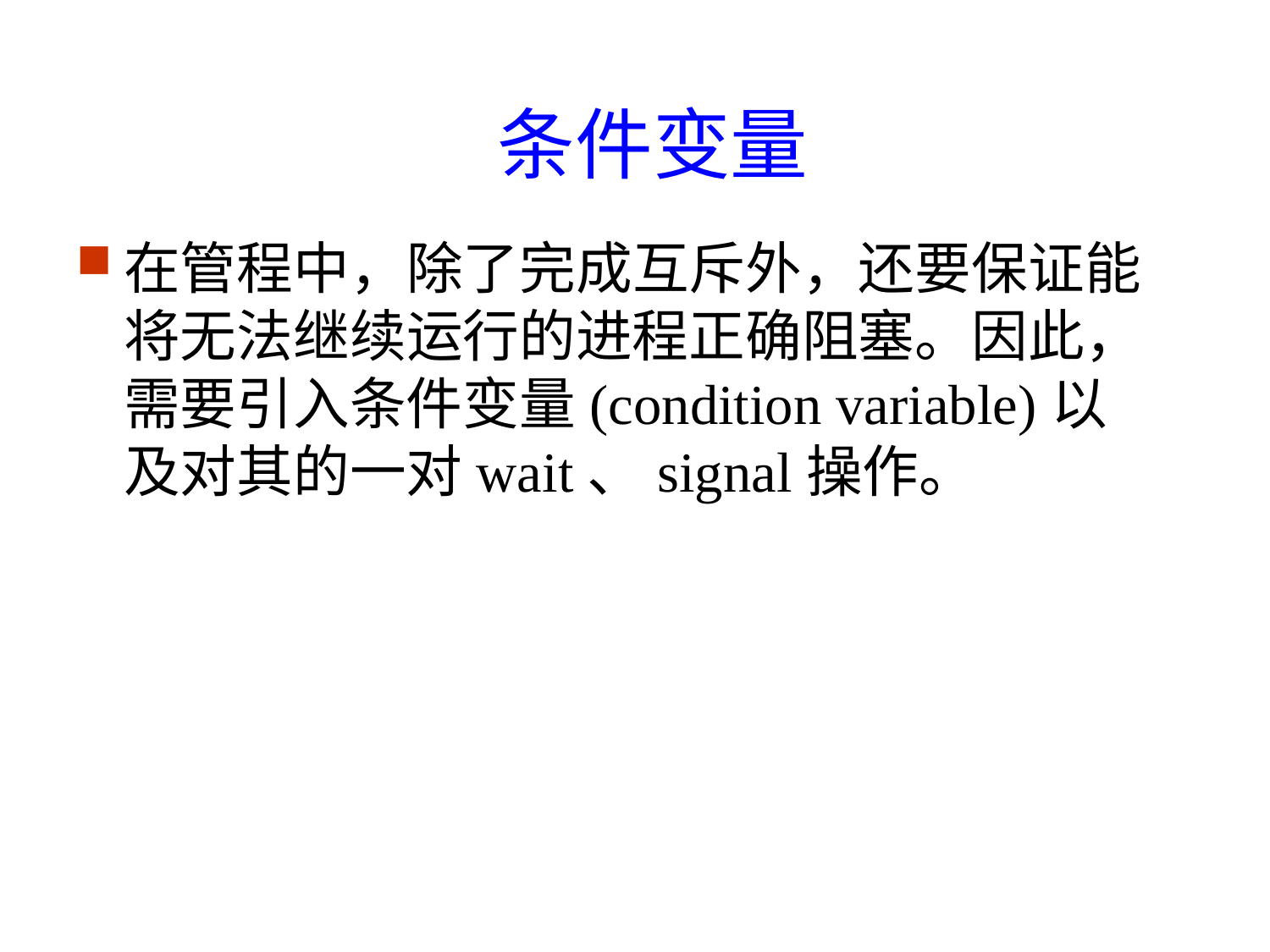

# 条件变量
在管程中，除了完成互斥外，还要保证能将无法继续运行的进程正确阻塞。因此，需要引入条件变量(condition variable)以及对其的一对wait、signal操作。